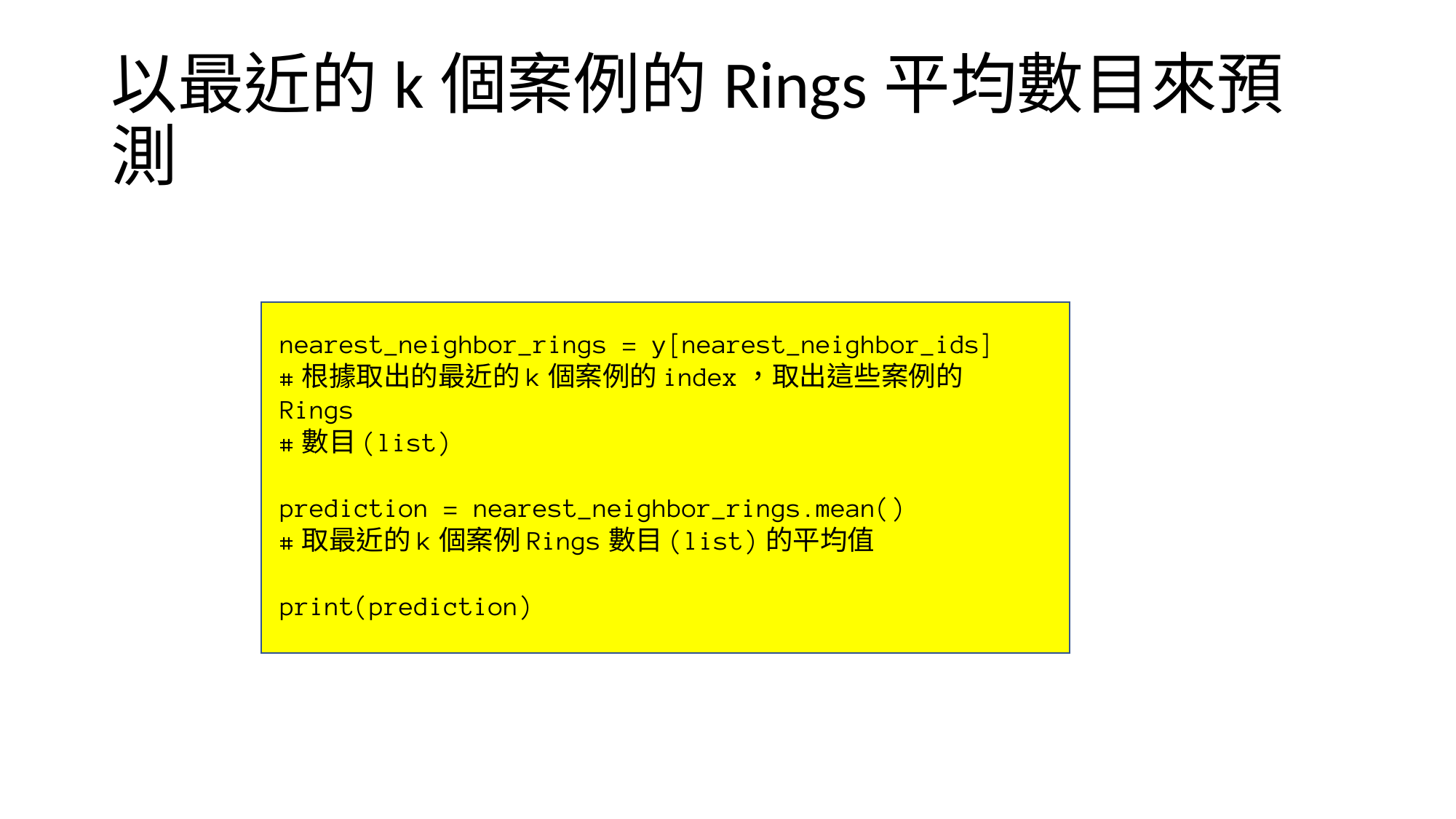

# 以最近的k個案例的Rings平均數目來預測

nearest_neighbor_rings = y[nearest_neighbor_ids] #根據取出的最近的k個案例的index，取出這些案例的Rings
#數目(list)

prediction = nearest_neighbor_rings.mean()
#取最近的k個案例Rings數目(list)的平均值

print(prediction)